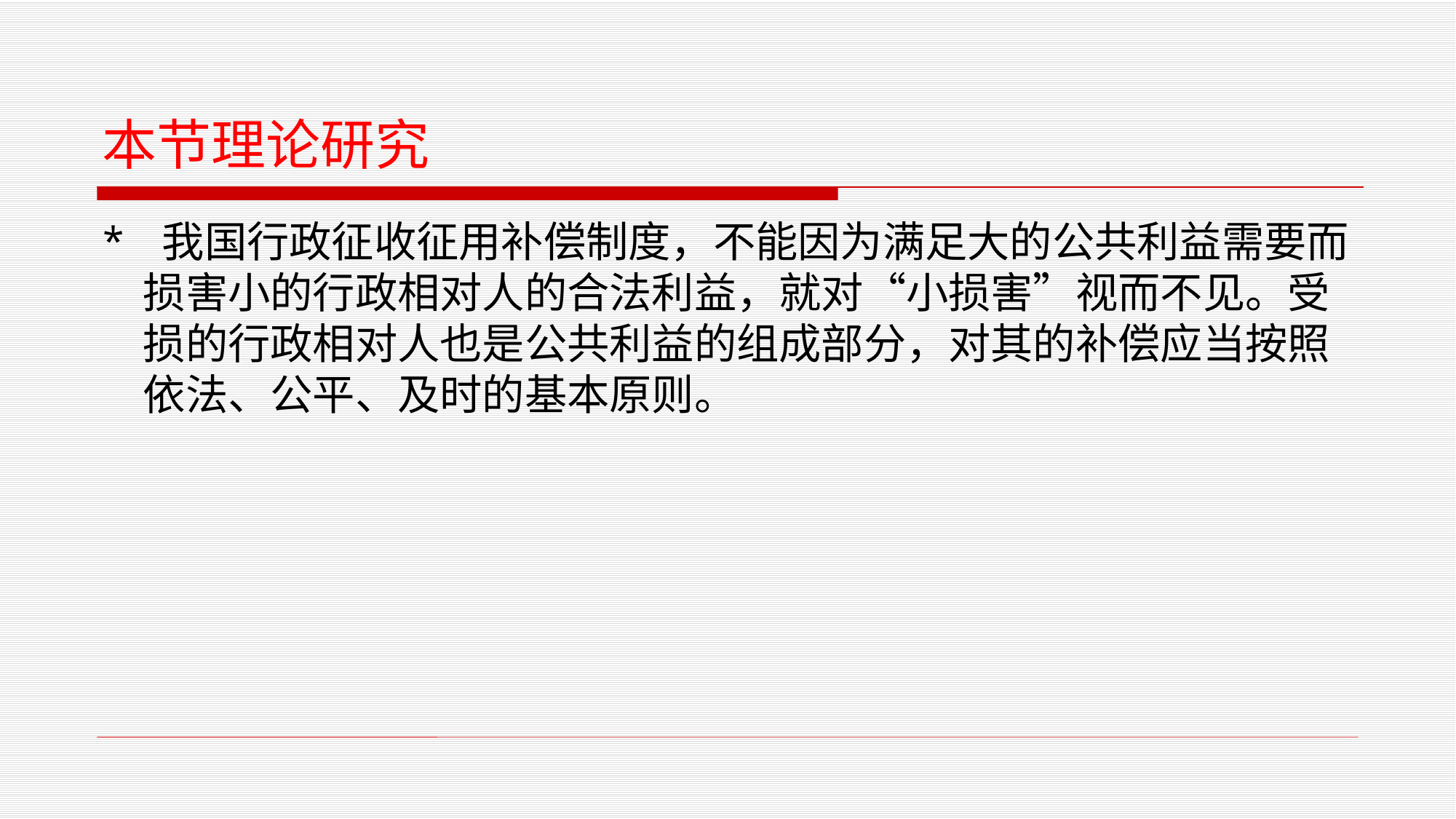

# 本节理论研究
* 我国行政征收征用补偿制度，不能因为满足大的公共利益需要而损害小的行政相对人的合法利益，就对“小损害”视而不见。受损的行政相对人也是公共利益的组成部分，对其的补偿应当按照依法、公平、及时的基本原则。